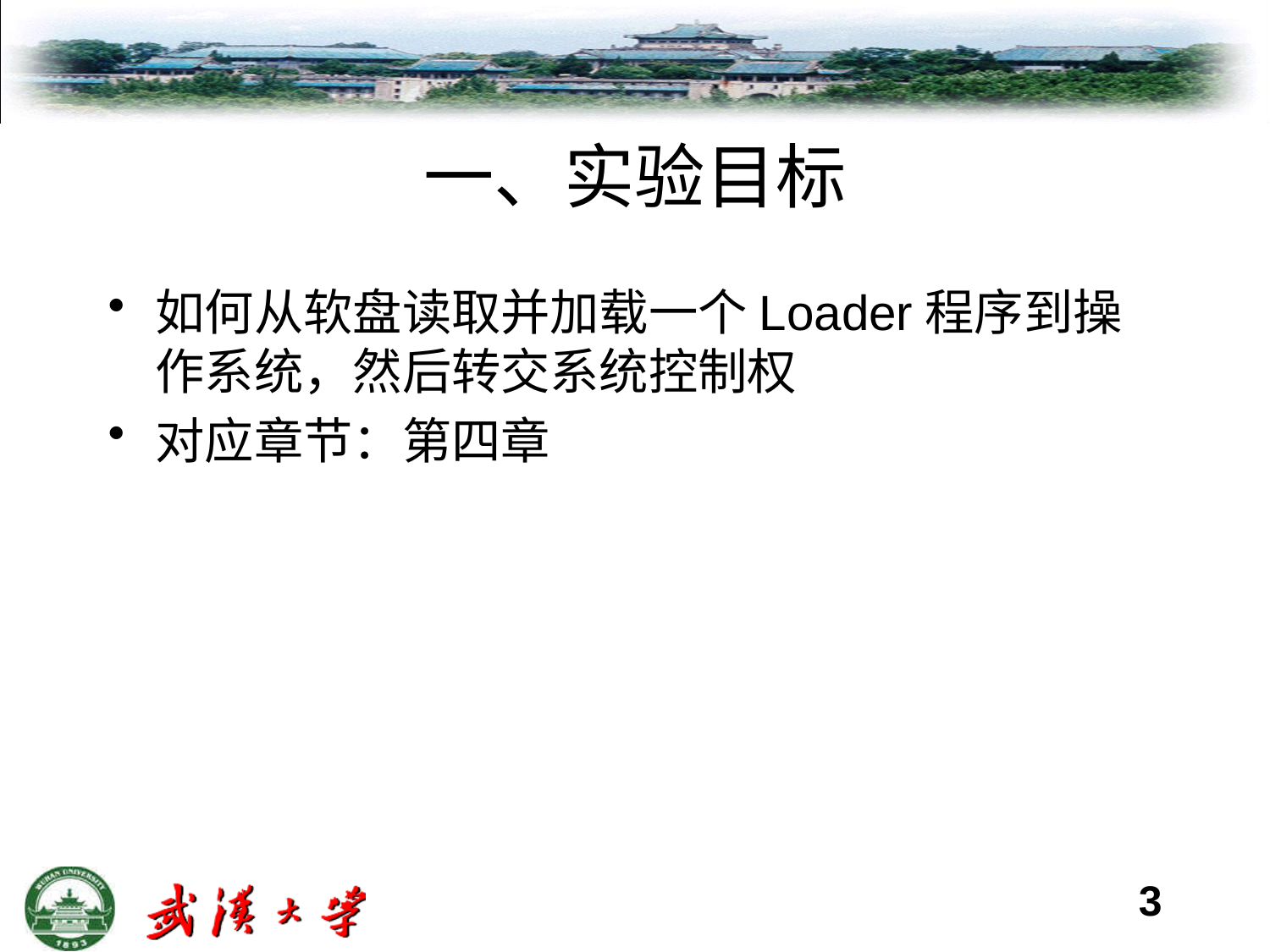

# 一、实验目标
如何从软盘读取并加载一个Loader程序到操作系统，然后转交系统控制权
对应章节：第四章

3